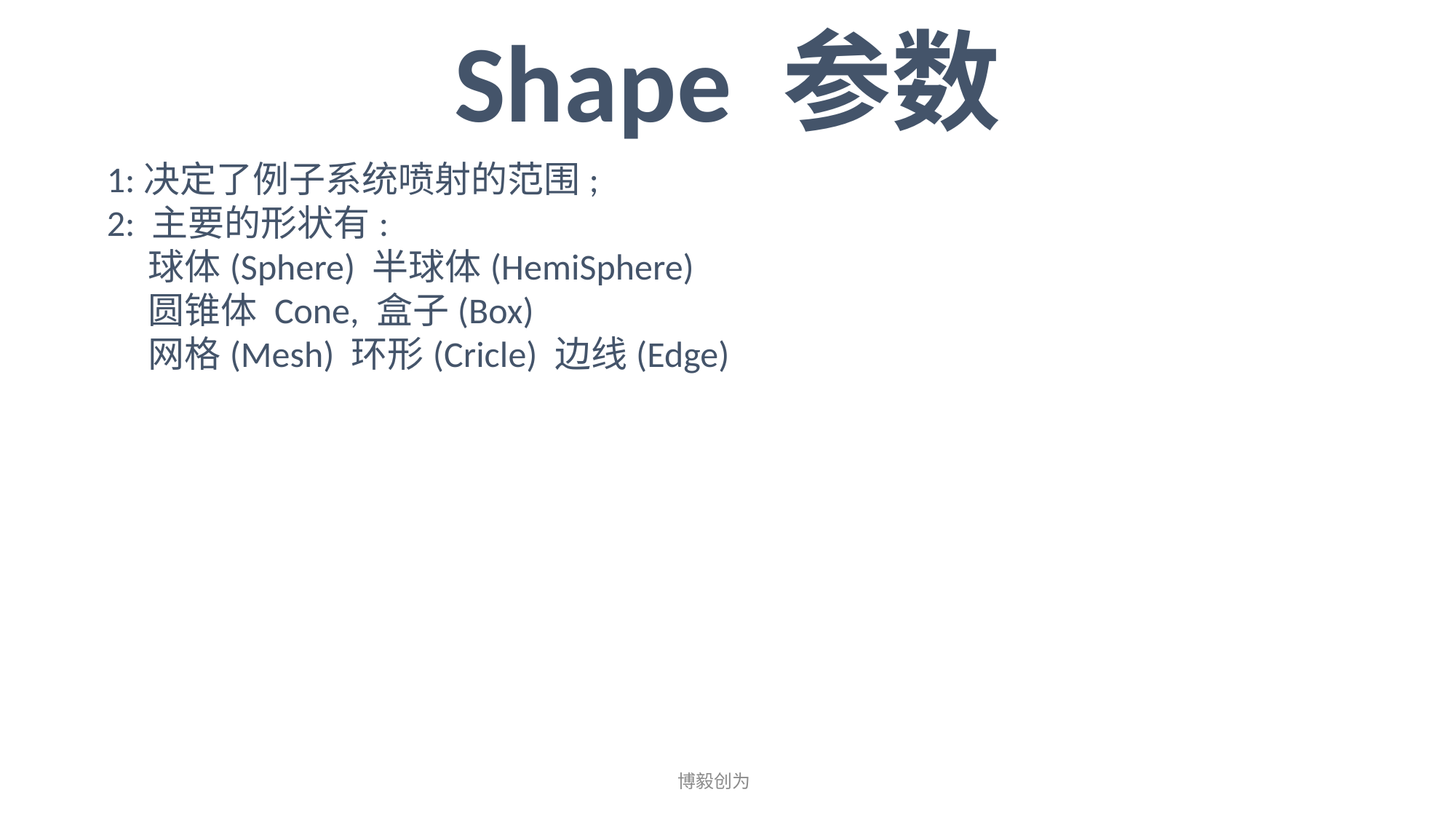

Shape 参数
1:决定了例子系统喷射的范围;
2: 主要的形状有:
    球体(Sphere) 半球体(HemiSphere)
    圆锥体 Cone, 盒子(Box)
    网格(Mesh) 环形(Cricle) 边线(Edge)
博毅创为
4